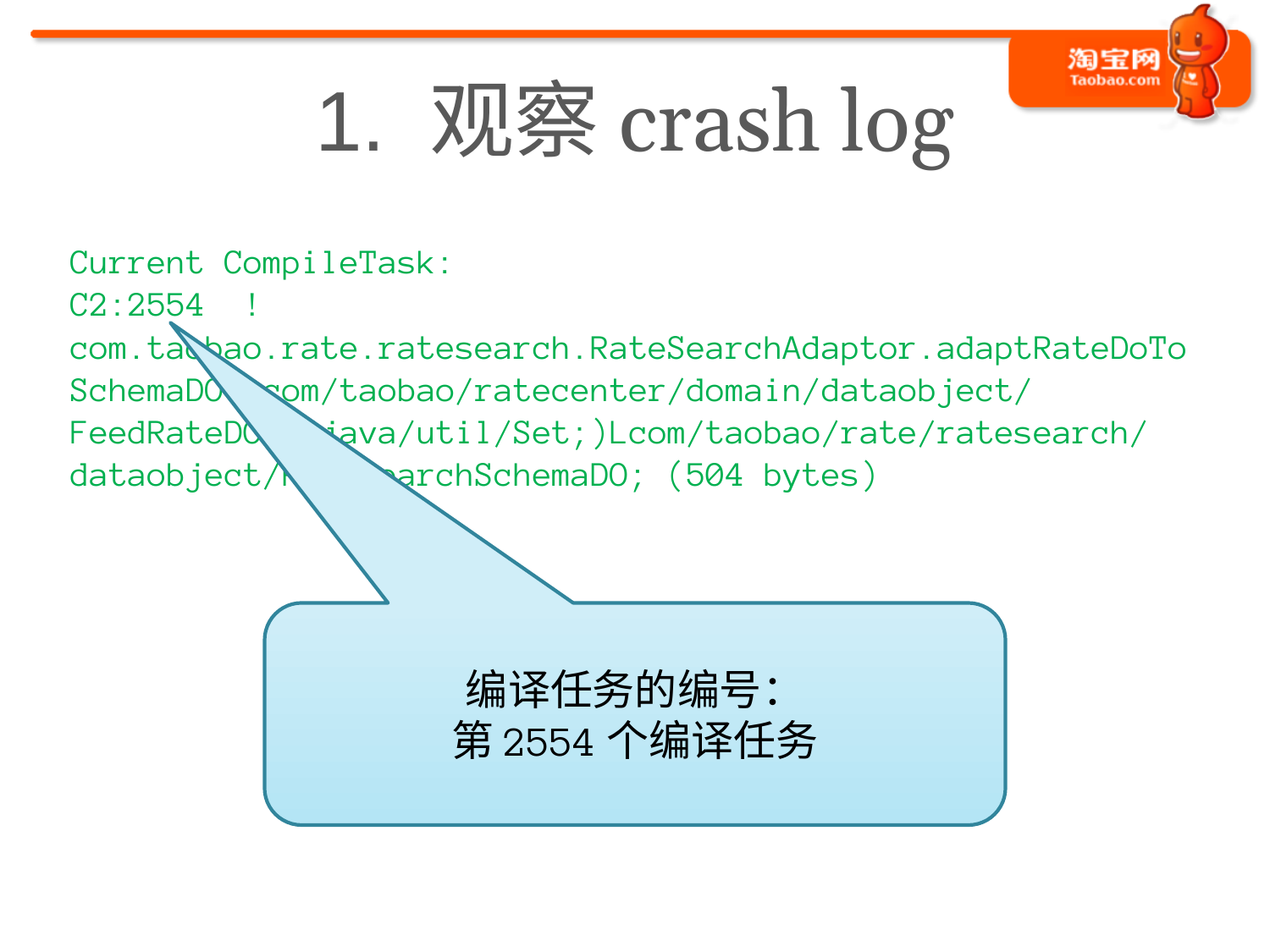

# 1. 观察crash log
Current CompileTask:
C2:2554  !   com.taobao.rate.ratesearch.RateSearchAdaptor.adaptRateDoToSchemaDO(Lcom/taobao/ratecenter/domain/dataobject/FeedRateDO;ZLjava/util/Set;)Lcom/taobao/rate/ratesearch/dataobject/RateSearchSchemaDO; (504 bytes)
编译任务的编号：
第2554个编译任务